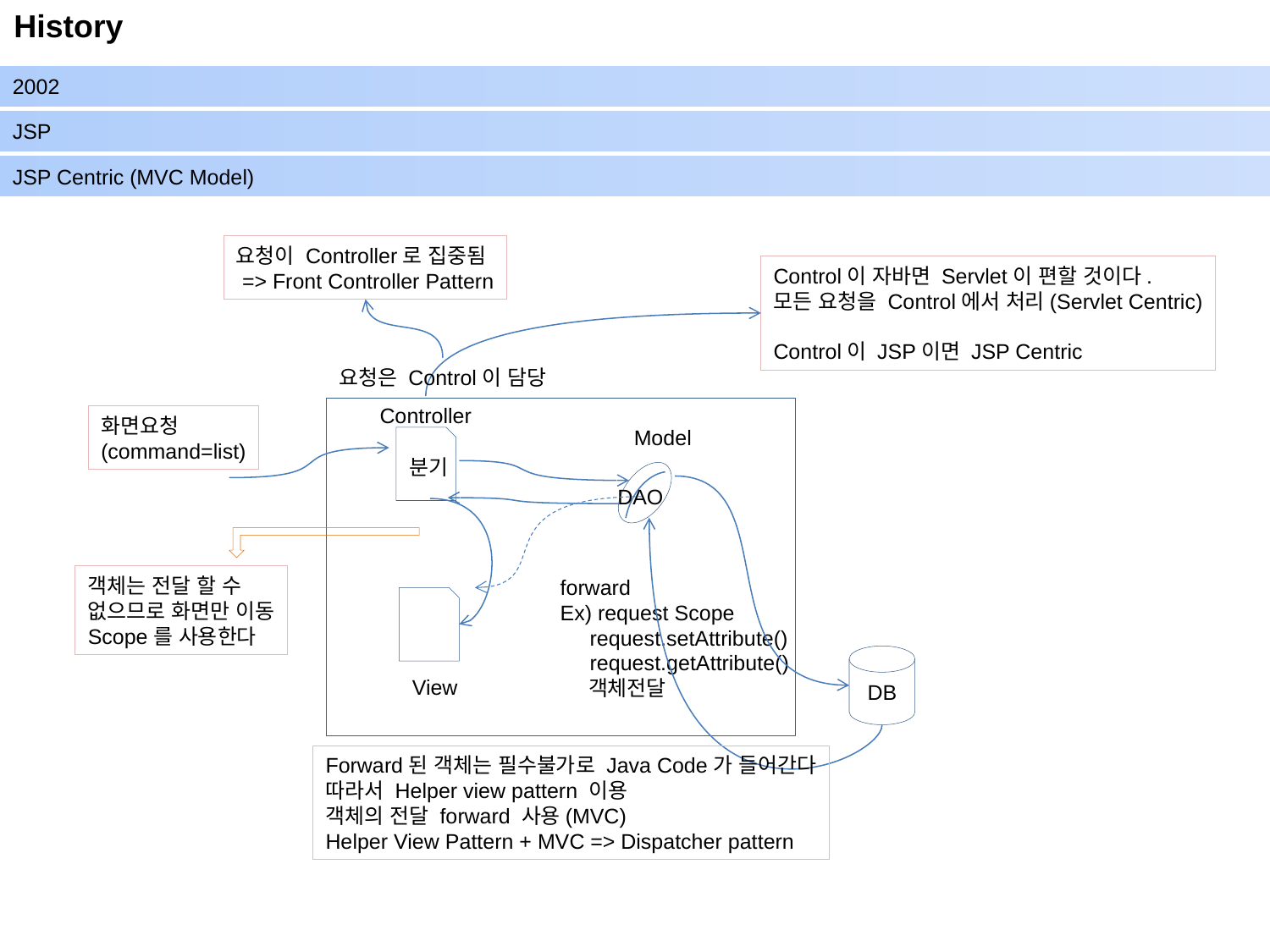

History
2002
JSP
JSP Centric (MVC Model)
요청이 Controller로 집중됨
 => Front Controller Pattern
Control이 자바면 Servlet이 편할 것이다.
모든 요청을 Control에서 처리(Servlet Centric)

Control이 JSP이면 JSP Centric
요청은 Control이 담당
Controller

화면요청
(command=list)
Model

분기

DAO

객체는 전달 할 수
없으므로 화면만 이동
Scope를 사용한다
forward
Ex) request Scope
     request.setAttribute()
     request.getAttribute()
     객체전달

DB
View
Forward된 객체는 필수불가로 Java Code가 들어간다
따라서 Helper view pattern 이용
객체의 전달 forward 사용(MVC)
Helper View Pattern + MVC => Dispatcher pattern